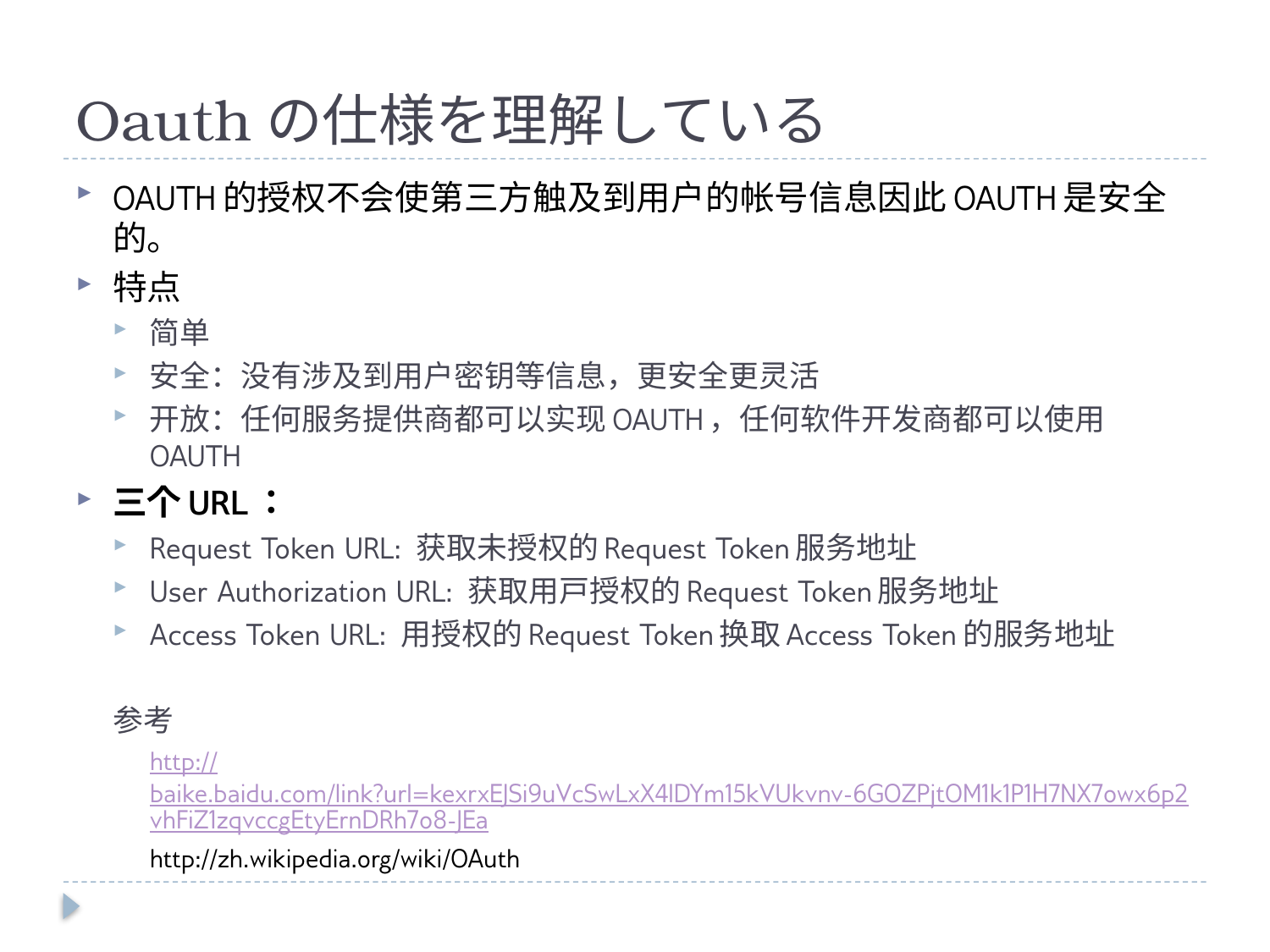

# Oauthの仕様を理解している
OAUTH的授权不会使第三方触及到用户的帐号信息因此OAUTH是安全的。
特点
简单
安全：没有涉及到用户密钥等信息，更安全更灵活
开放：任何服务提供商都可以实现OAUTH，任何软件开发商都可以使用OAUTH
三个URL：
Request Token URL: 获取未授权的Request Token服务地址
User Authorization URL: 获取用户授权的Request Token服务地址
Access Token URL: 用授权的Request Token换取Access Token的服务地址

参考
http://baike.baidu.com/link?url=kexrxEJSi9uVcSwLxX4lDYm15kVUkvnv-6GOZPjtOM1k1P1H7NX7owx6p2vhFiZ1zqvccgEtyErnDRh7o8-JEa
http://zh.wikipedia.org/wiki/OAuth